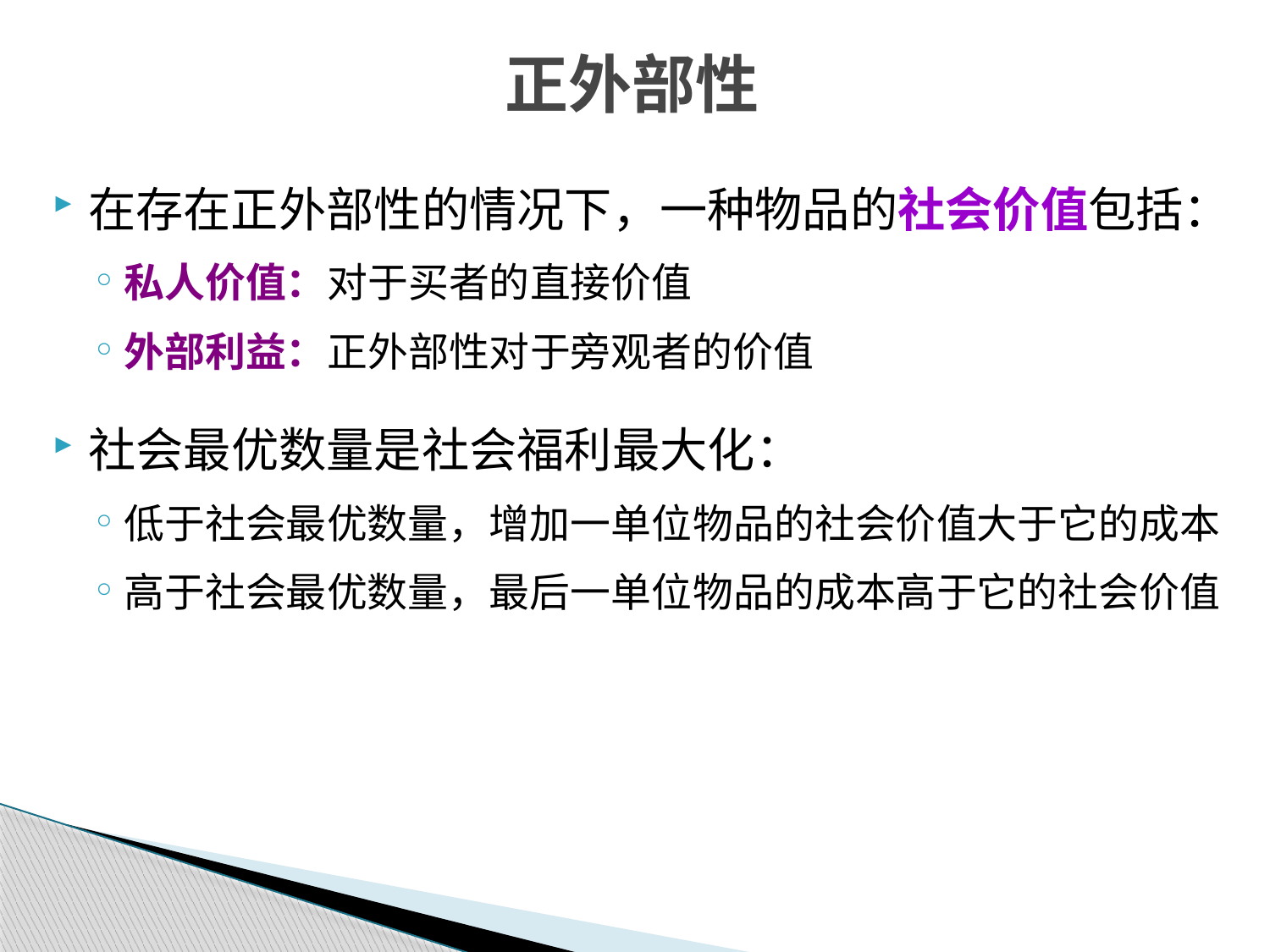

正外部性
在存在正外部性的情况下，一种物品的社会价值包括：
私人价值：对于买者的直接价值
外部利益：正外部性对于旁观者的价值
社会最优数量是社会福利最大化：
低于社会最优数量，增加一单位物品的社会价值大于它的成本
高于社会最优数量，最后一单位物品的成本高于它的社会价值